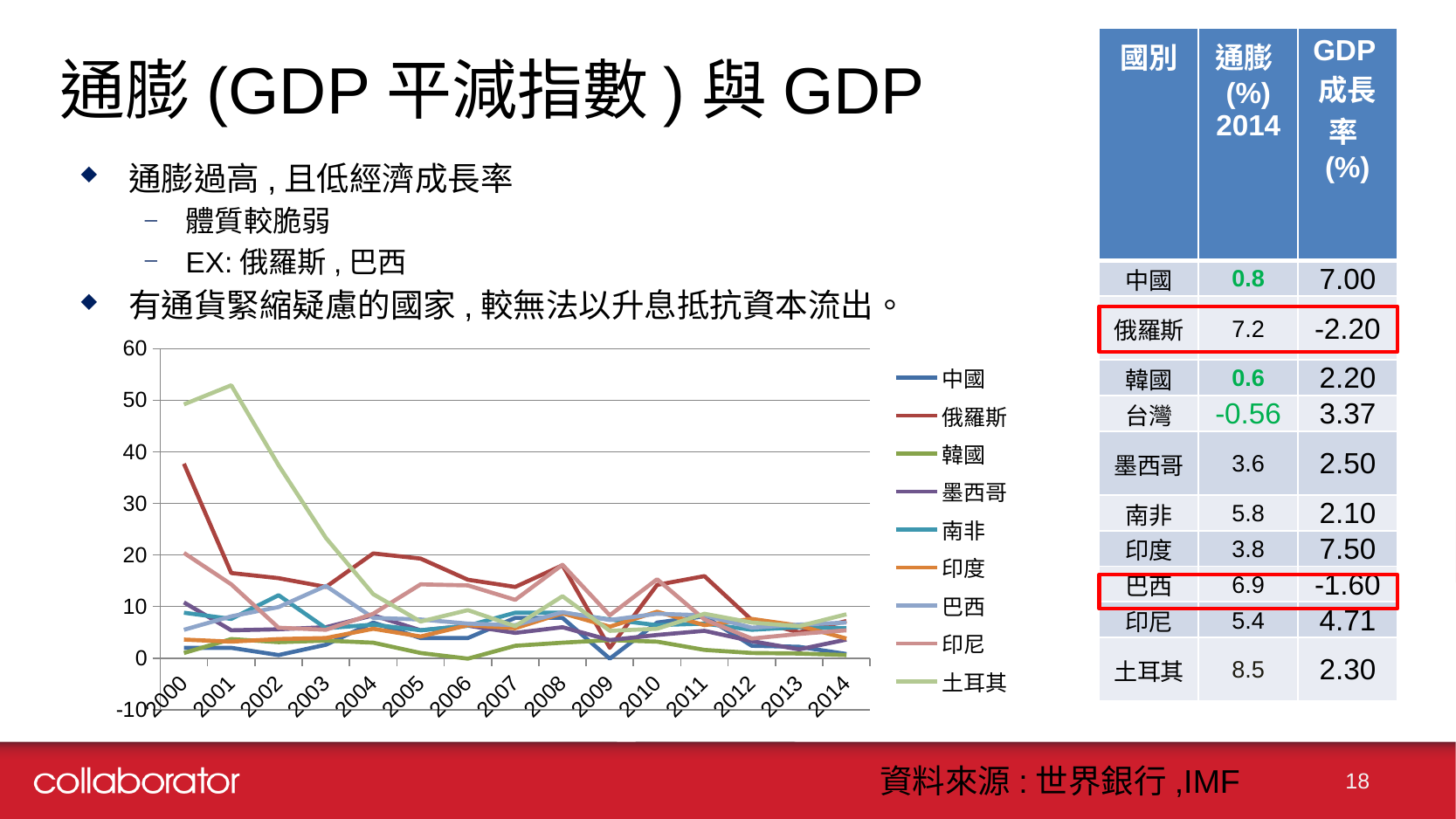

# 通膨(GDP平減指數)與GDP
| 國別 | 通膨(%) 2014 | GDP成長率(%) |
| --- | --- | --- |
| 中國 | 0.8 | 7.00 |
| 俄羅斯 | 7.2 | -2.20 |
| 韓國 | 0.6 | 2.20 |
| 台灣 | -0.56 | 3.37 |
| 墨西哥 | 3.6 | 2.50 |
| 南非 | 5.8 | 2.10 |
| 印度 | 3.8 | 7.50 |
| 巴西 | 6.9 | -1.60 |
| 印尼 | 5.4 | 4.71 |
| 土耳其 | 8.5 | 2.30 |
通膨過高,且低經濟成長率
體質較脆弱
EX:俄羅斯,巴西
有通貨緊縮疑慮的國家,較無法以升息抵抗資本流出。

### Chart

| Category | 中國 | 俄羅斯 | 韓國 | 墨西哥 | 南非 | 印度 | 巴西 | 印尼 | 土耳其 |
|---|---|---|---|---|---|---|---|---|---|
| 2000 | 2.0 | 37.7 | 1.0 | 10.8 | 8.8 | 3.6 | 5.5 | 20.4 | 49.2 |
| 2001 | 2.0 | 16.5 | 3.7 | 5.4 | 7.6 | 3.2 | 8.1 | 14.3 | 52.9 |
| 2002 | 0.6000000000000004 | 15.5 | 3.1 | 5.6 | 12.2 | 3.7 | 9.9 | 5.9 | 37.4 |
| 2003 | 2.6 | 13.8 | 3.4 | 6.0 | 5.8 | 3.9 | 14.0 | 5.5 | 23.3 |
| 2004 | 6.9 | 20.3 | 3.0 | 8.3 | 6.5 | 5.7 | 7.8 | 8.6 | 12.4 |
| 2005 | 3.9 | 19.3 | 1.0 | 5.4 | 5.4 | 4.2 | 7.5 | 14.3 | 7.1 |
| 2006 | 3.9 | 15.2 | -0.1 | 6.3 | 6.3 | 6.4 | 6.7 | 14.1 | 9.3 |
| 2007 | 7.8 | 13.8 | 2.4 | 4.9 | 8.8 | 5.8 | 6.4 | 11.3 | 6.2 |
| 2008 | 7.8 | 18.0 | 3.0 | 6.0 | 8.8 | 8.700000000000001 | 8.9 | 18.1 | 12.0 |
| 2009 | -0.1 | 2.0 | 3.5 | 3.5 | 7.5 | 6.1 | 7.4 | 8.3 | 5.3 |
| 2010 | 6.9 | 14.2 | 3.2 | 4.5 | 6.4 | 9.0 | 8.6 | 15.3 | 5.7 |
| 2011 | 8.1 | 15.9 | 1.6 | 5.3 | 6.7 | 6.4 | 8.3 | 7.5 | 8.6 |
| 2012 | 2.4 | 7.4 | 1.0 | 3.3 | 5.5 | 7.6 | 5.9 | 3.8 | 6.9 |
| 2013 | 2.2 | 5.0 | 0.9 | 1.7 | 6.0 | 6.3 | 6.5 | 4.7 | 6.2 |
| 2014 | 0.8 | 7.2 | 0.6000000000000004 | 3.6 | 5.8 | 3.8 | 6.9 | 5.4 | 8.5 |
資料來源:世界銀行,IMF
18